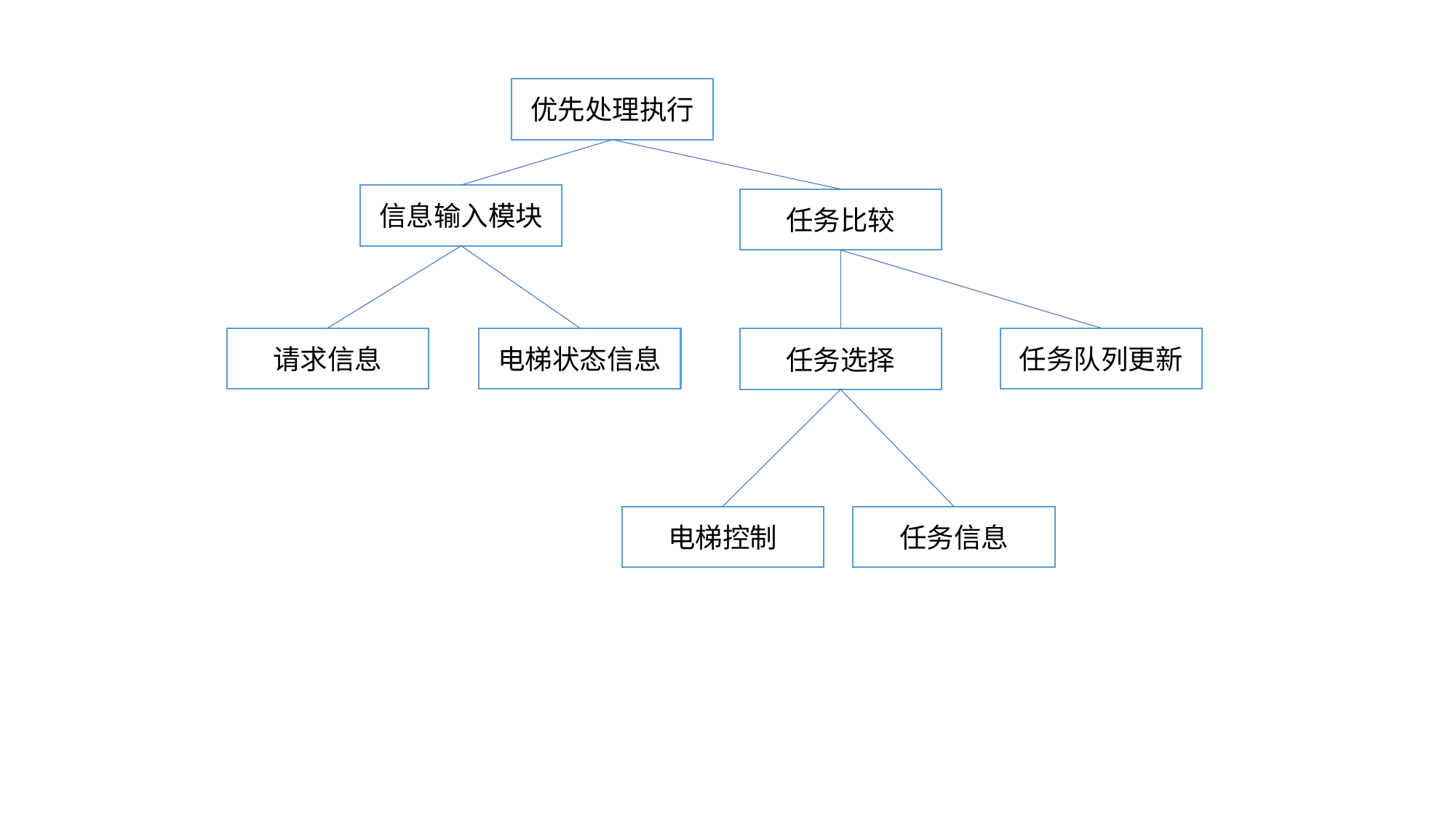

优先处理执行
信息输入模块
任务比较
请求信息
电梯状态信息
任务队列更新
任务选择
任务信息
电梯控制